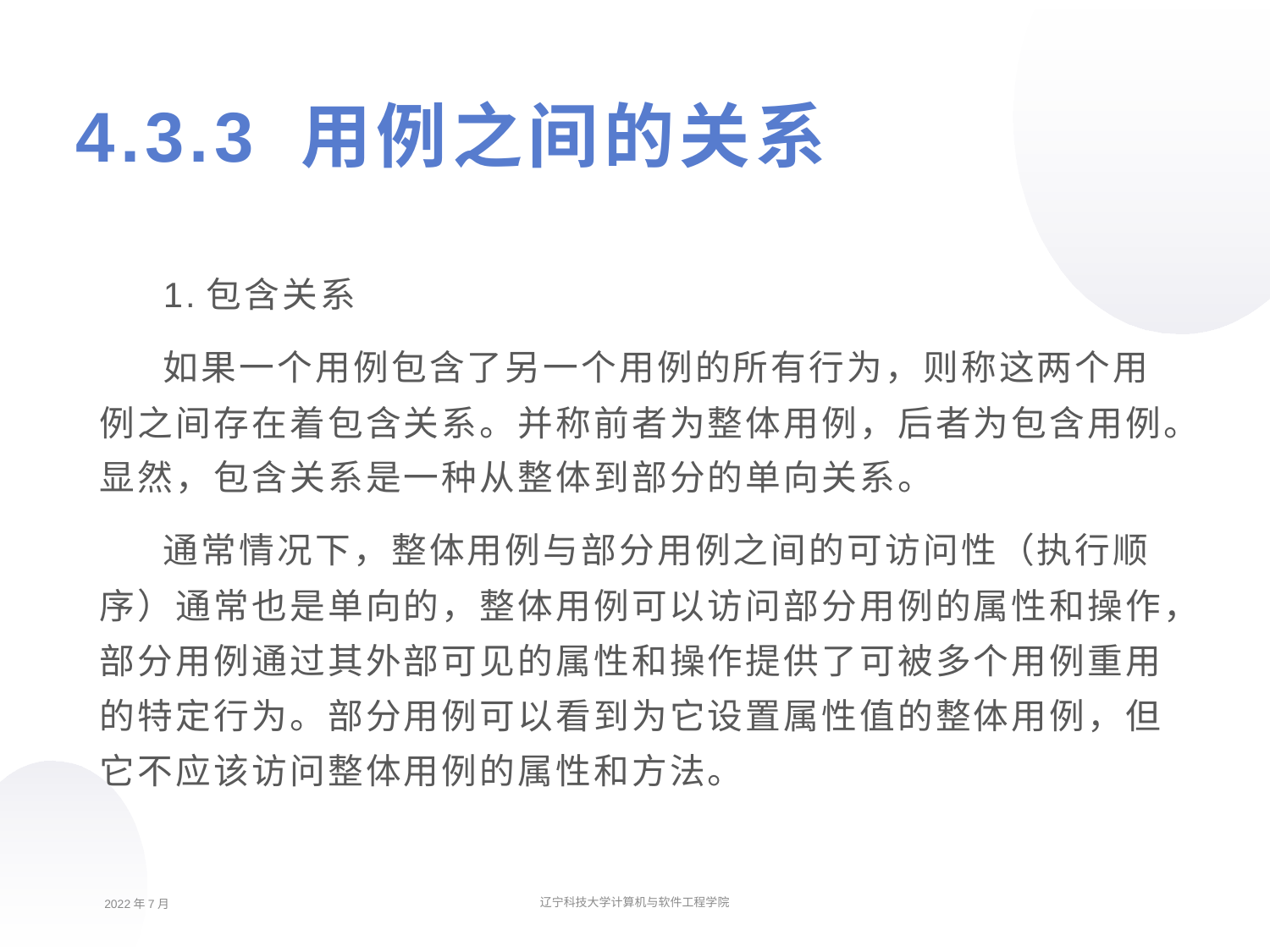

4.3.3 用例之间的关系
1.包含关系
如果一个用例包含了另一个用例的所有行为，则称这两个用例之间存在着包含关系。并称前者为整体用例，后者为包含用例。显然，包含关系是一种从整体到部分的单向关系。
通常情况下，整体用例与部分用例之间的可访问性（执行顺序）通常也是单向的，整体用例可以访问部分用例的属性和操作，部分用例通过其外部可见的属性和操作提供了可被多个用例重用的特定行为。部分用例可以看到为它设置属性值的整体用例，但它不应该访问整体用例的属性和方法。

2022年7月
辽宁科技大学计算机与软件工程学院
33